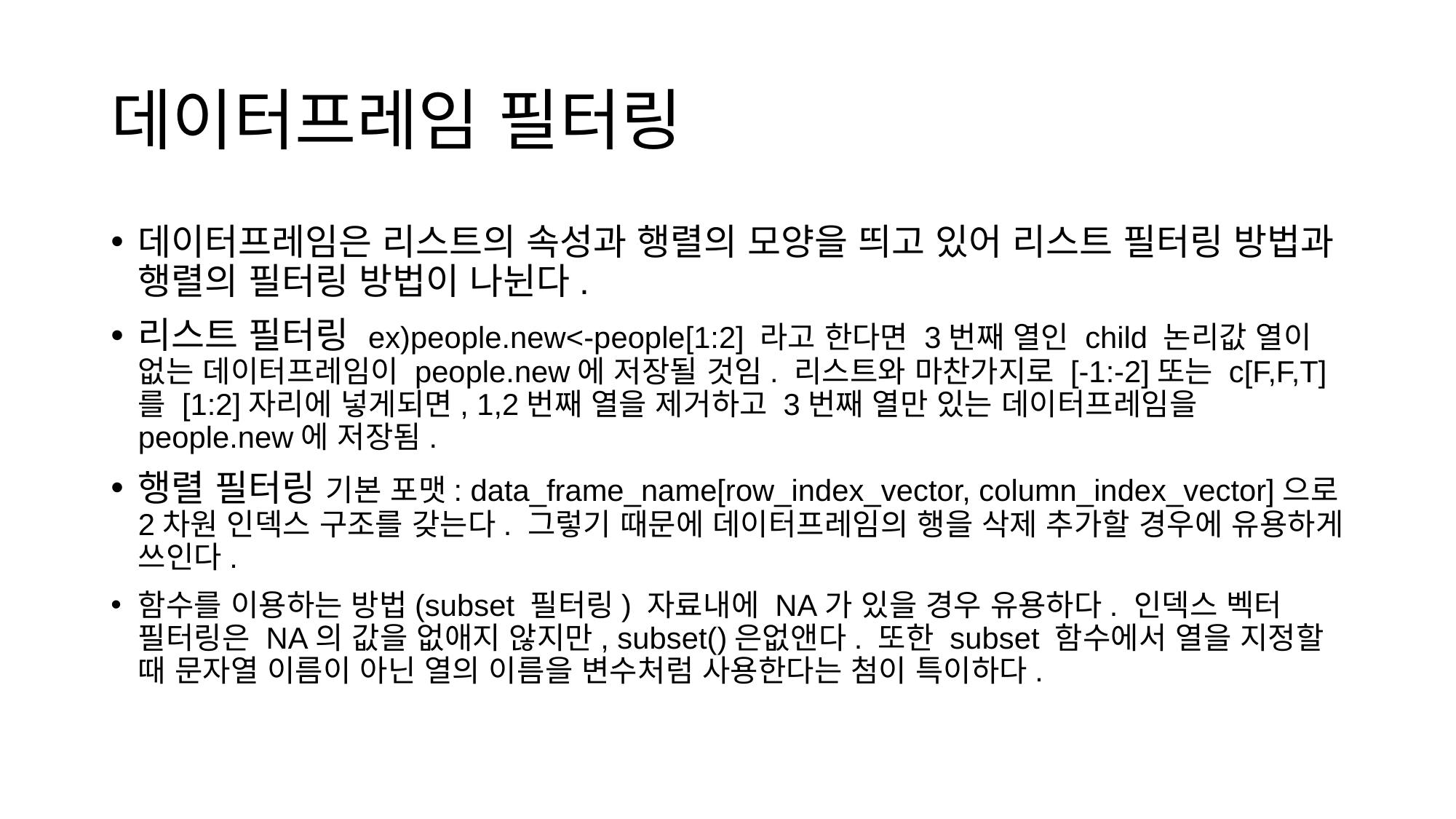

# 데이터프레임 필터링
데이터프레임은 리스트의 속성과 행렬의 모양을 띄고 있어 리스트 필터링 방법과 행렬의 필터링 방법이 나뉜다.
리스트 필터링 ex)people.new<-people[1:2] 라고 한다면 3번째 열인 child 논리값 열이 없는 데이터프레임이 people.new에 저장될 것임. 리스트와 마찬가지로 [-1:-2]또는 c[F,F,T]를 [1:2]자리에 넣게되면, 1,2번째 열을 제거하고 3번째 열만 있는 데이터프레임을 people.new에 저장됨.
행렬 필터링 기본 포맷: data_frame_name[row_index_vector, column_index_vector]으로 2차원 인덱스 구조를 갖는다. 그렇기 때문에 데이터프레임의 행을 삭제 추가할 경우에 유용하게 쓰인다.
함수를 이용하는 방법(subset 필터링) 자료내에 NA가 있을 경우 유용하다. 인덱스 벡터 필터링은 NA의 값을 없애지 않지만, subset()은없앤다. 또한 subset 함수에서 열을 지정할 때 문자열 이름이 아닌 열의 이름을 변수처럼 사용한다는 첨이 특이하다.